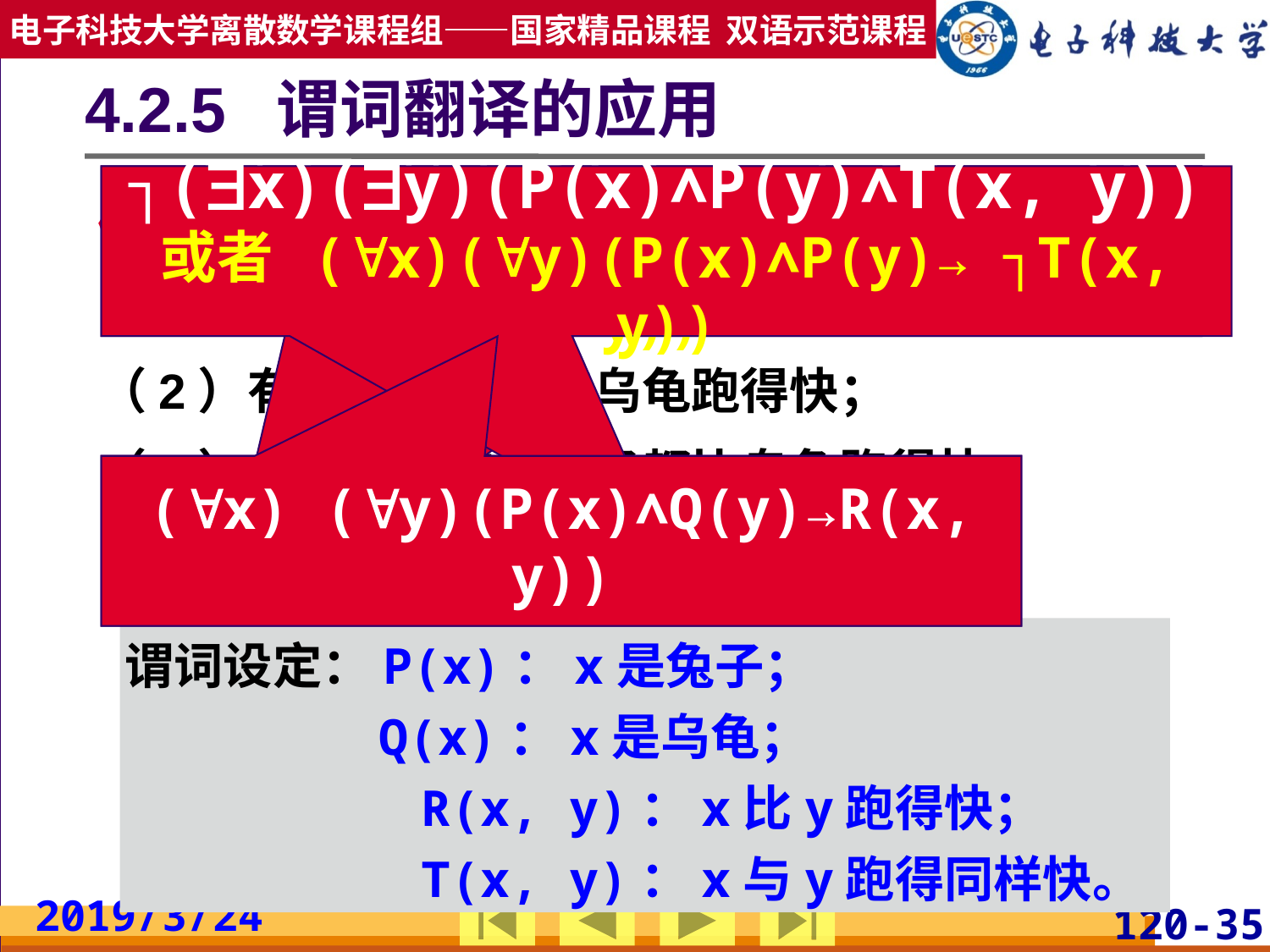

# 4.2.5  谓词翻译的应用
┐(∀x) (∀y)(P(x)∧Q(y)→R(x, y))
或者  (∃x)(∃y)(P(x)∧Q(y)∧┐R(x, y))
┐(∃x)(∃y)(P(x)∧P(y)∧T(x, y))
或者  (∀x)(∀y)(P(x)∧P(y)→ ┐T(x, y))
例4.2.4  将下列命题符号化
（1）兔子比乌龟跑得快；
（2）有的兔子比所有乌龟跑得快；
（3）并不是所有的兔子都比乌龟跑得快；
（4）不存在跑得同样快的两只兔子。
(∃x)(P(x)∧(∀y)(Q(y)→R(x, y)))
(∀x) (∀y)(P(x)∧Q(y)→R(x, y))
谓词设定：P(x)：x是兔子；
		Q(x)：x是乌龟；
          R(x, y)：x比y跑得快；
          T(x, y)：x与y跑得同样快。
2019/3/24